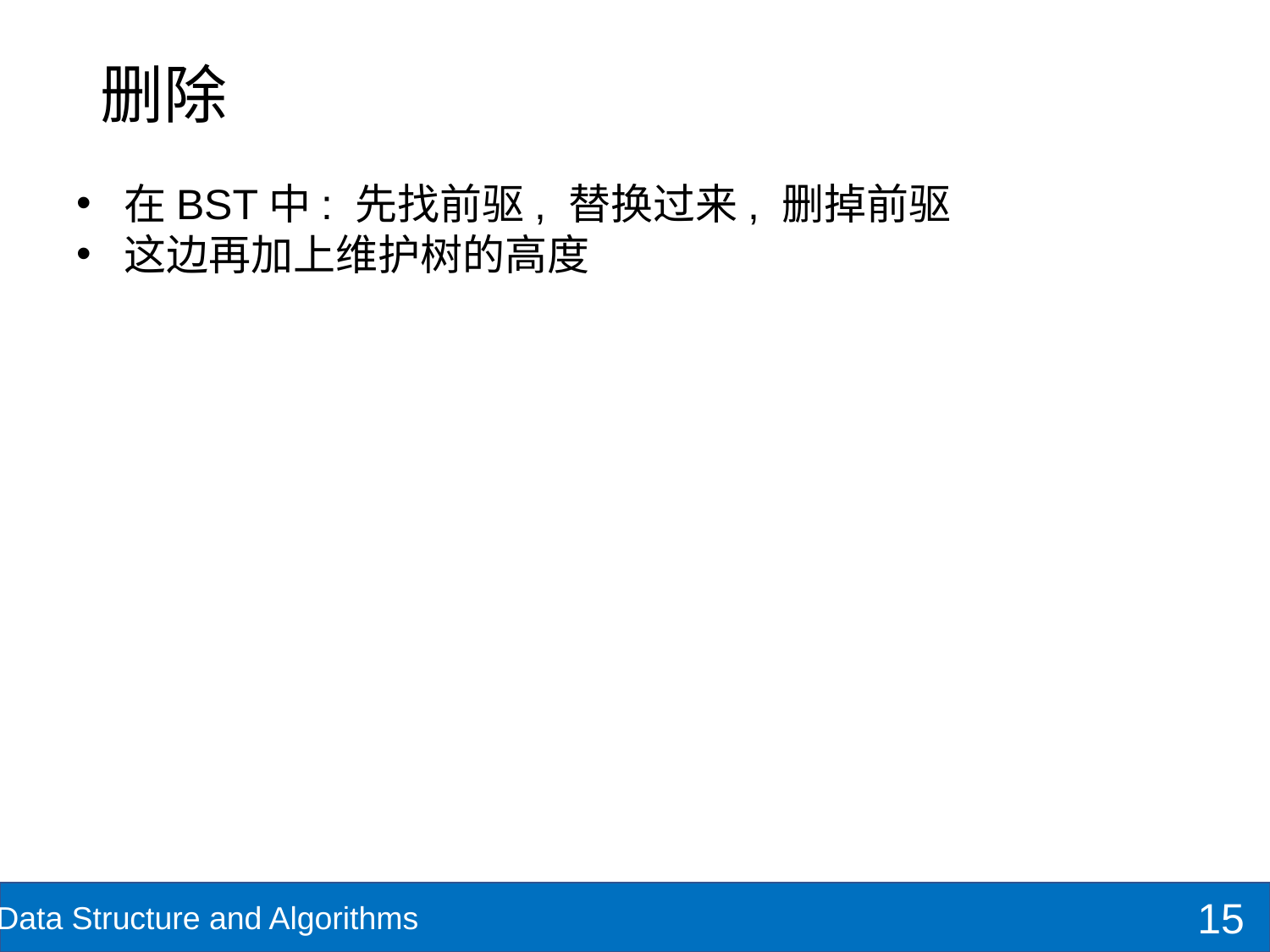

# 删除
在BST中: 先找前驱, 替换过来, 删掉前驱
这边再加上维护树的高度
15